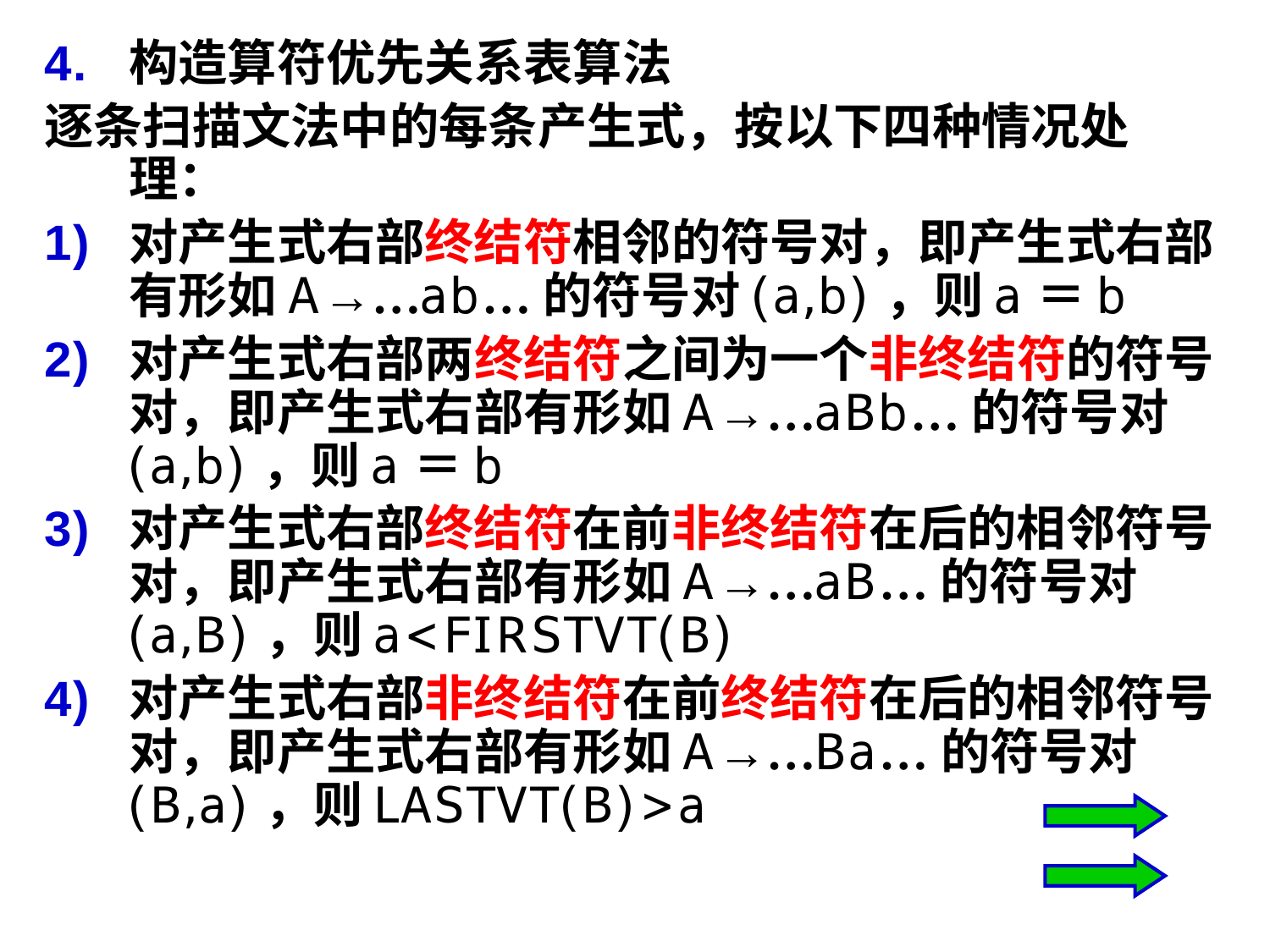

构造算符优先关系表算法
逐条扫描文法中的每条产生式，按以下四种情况处理：
对产生式右部终结符相邻的符号对，即产生式右部有形如A→…ab…的符号对(a,b)，则a＝b
对产生式右部两终结符之间为一个非终结符的符号对，即产生式右部有形如A→…aBb…的符号对(a,b)，则a＝b
对产生式右部终结符在前非终结符在后的相邻符号对，即产生式右部有形如A→…aB…的符号对(a,B)，则a<FIRSTVT(B)
对产生式右部非终结符在前终结符在后的相邻符号对，即产生式右部有形如A→…Ba…的符号对(B,a)，则LASTVT(B)>a